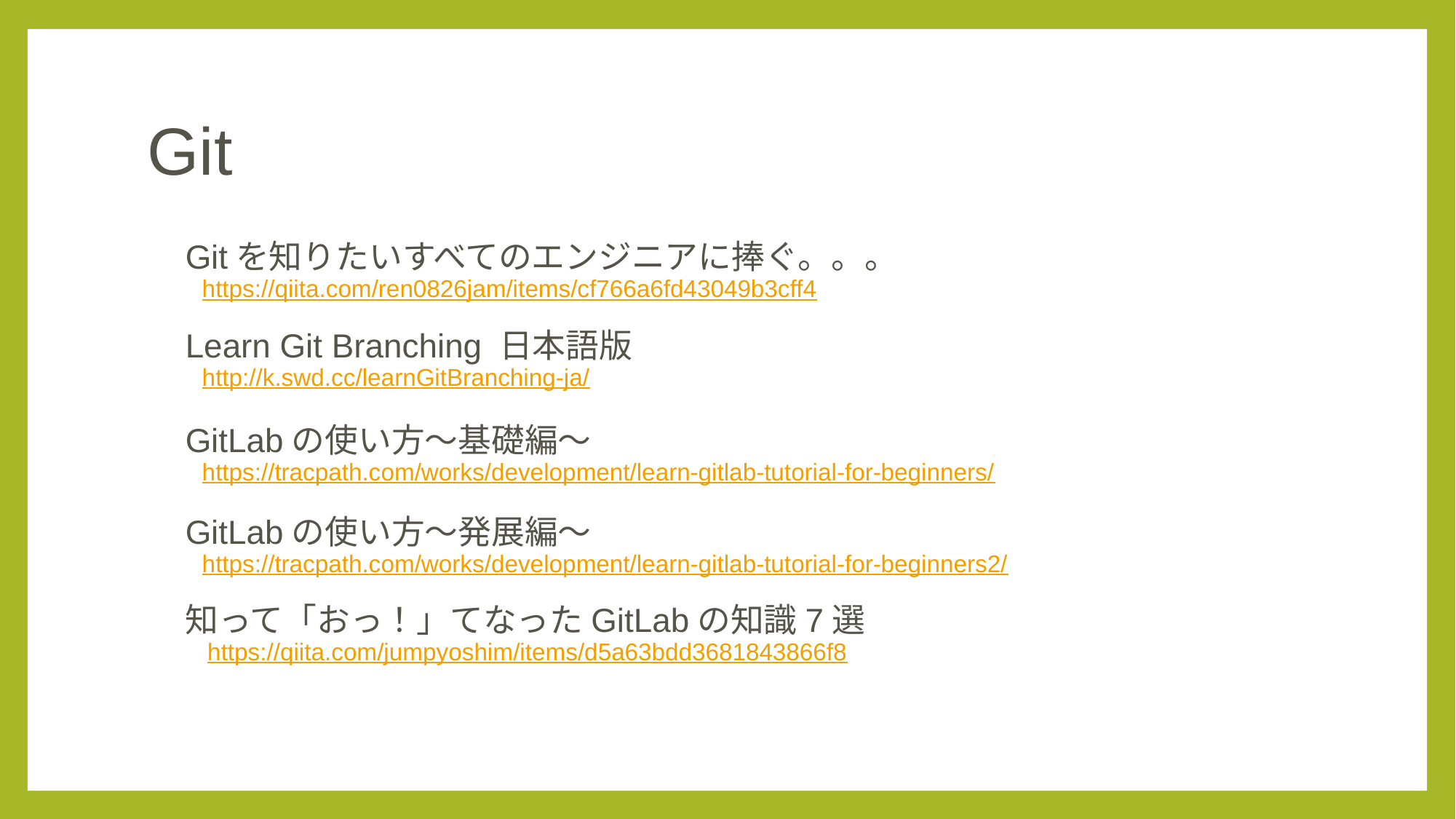

# Git

Gitを知りたいすべてのエンジニアに捧ぐ。。。
  https://qiita.com/ren0826jam/items/cf766a6fd43049b3cff4
Learn Git Branching 日本語版
  http://k.swd.cc/learnGitBranching-ja/

GitLabの使い方～基礎編～
  https://tracpath.com/works/development/learn-gitlab-tutorial-for-beginners/
GitLabの使い方～発展編～
  https://tracpath.com/works/development/learn-gitlab-tutorial-for-beginners2/
知って「おっ！」てなったGitLabの知識7選
   https://qiita.com/jumpyoshim/items/d5a63bdd3681843866f8